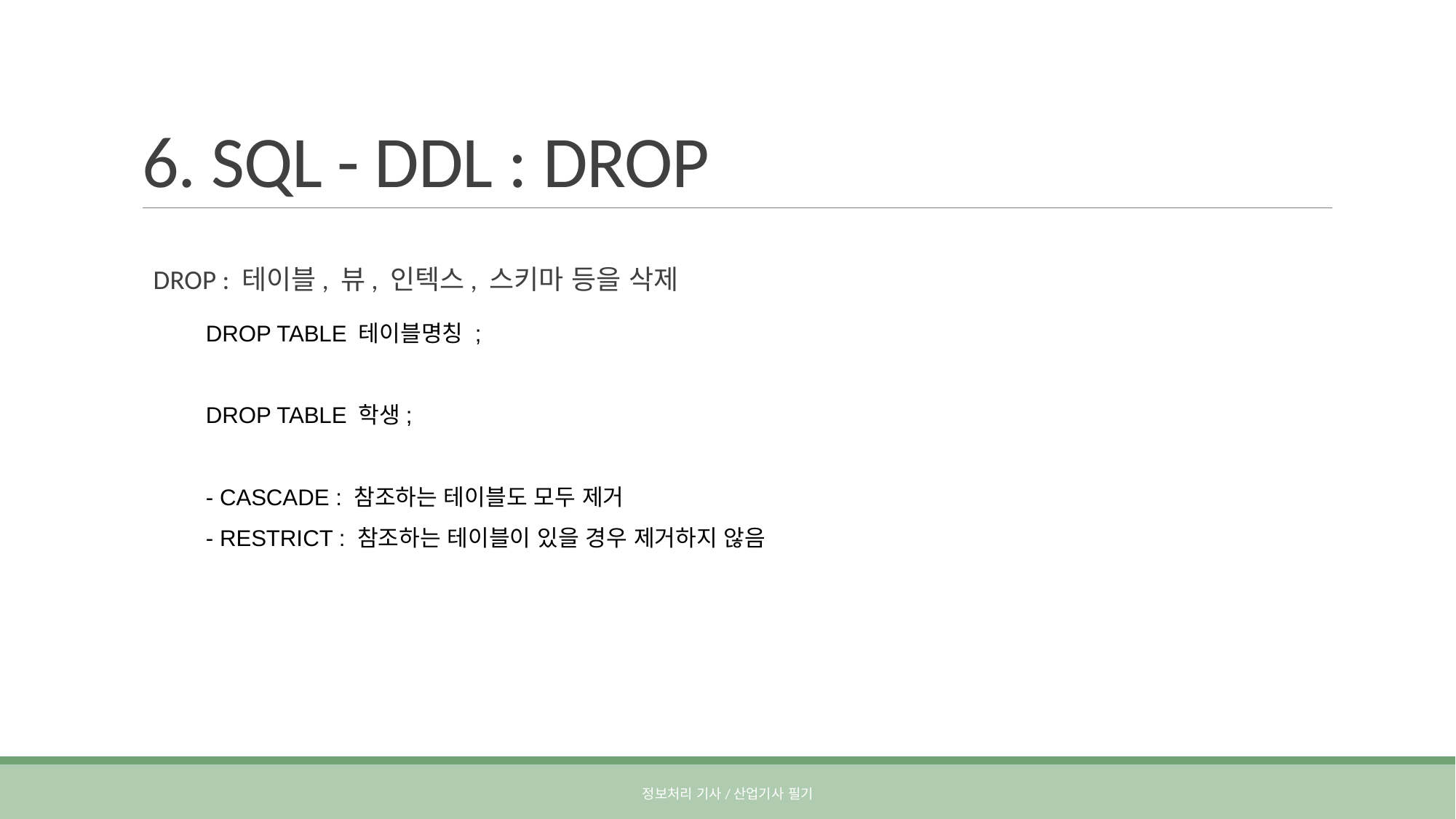

# 6. SQL - DDL : DROP
DROP : 테이블, 뷰, 인텍스, 스키마 등을 삭제
DROP TABLE 테이블명칭 ;

DROP TABLE 학생;

- CASCADE : 참조하는 테이블도 모두 제거
- RESTRICT : 참조하는 테이블이 있을 경우 제거하지 않음
정보처리 기사/산업기사 필기